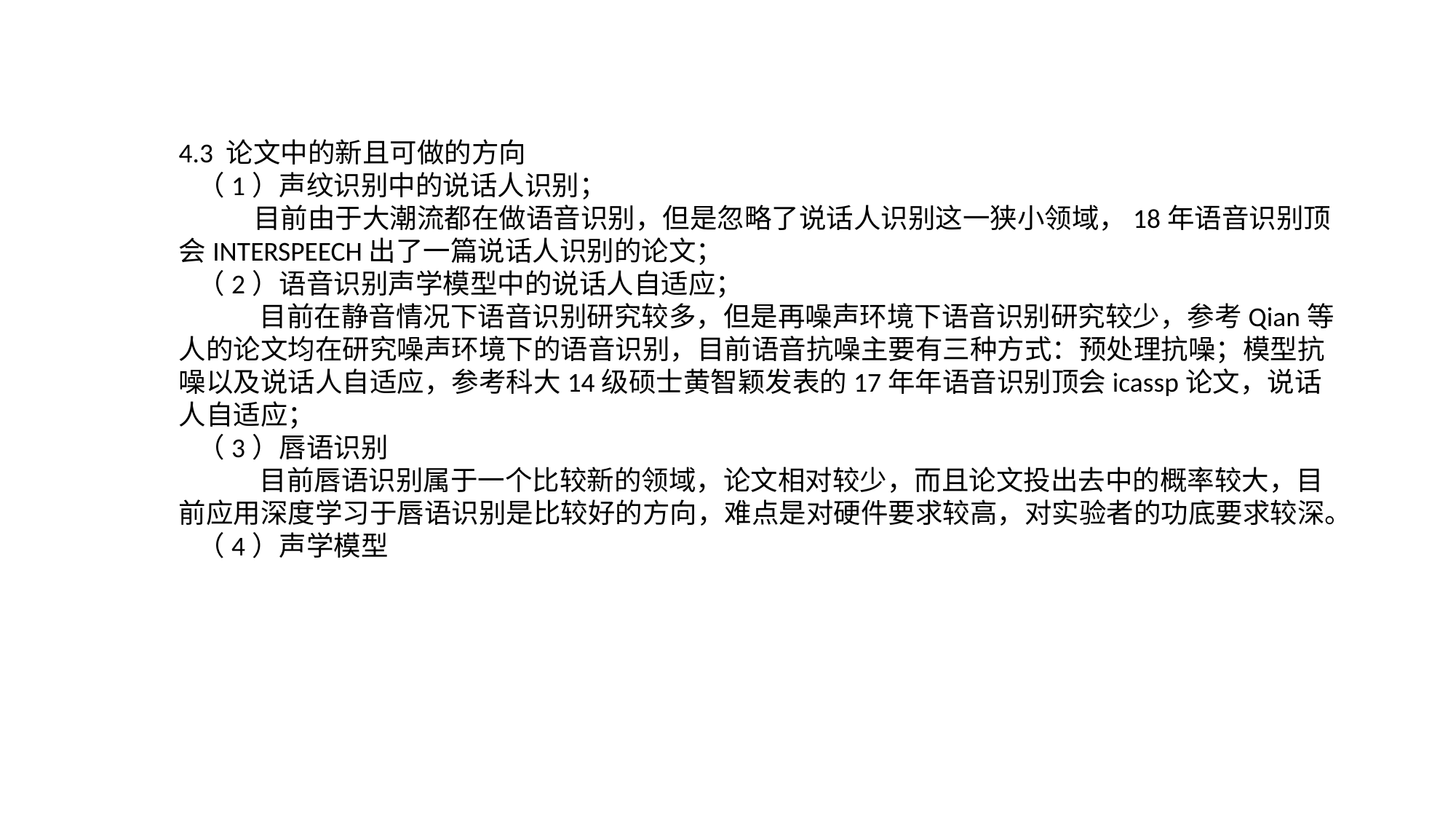

4.3 论文中的新且可做的方向
  （1）声纹识别中的说话人识别；
           目前由于大潮流都在做语音识别，但是忽略了说话人识别这一狭小领域，18年语音识别顶会INTERSPEECH出了一篇说话人识别的论文；
  （2）语音识别声学模型中的说话人自适应；
            目前在静音情况下语音识别研究较多，但是再噪声环境下语音识别研究较少，参考Qian等人的论文均在研究噪声环境下的语音识别，目前语音抗噪主要有三种方式：预处理抗噪；模型抗噪以及说话人自适应，参考科大14级硕士黄智颖发表的17年年语音识别顶会icassp论文，说话人自适应；
  （3）唇语识别
            目前唇语识别属于一个比较新的领域，论文相对较少，而且论文投出去中的概率较大，目前应用深度学习于唇语识别是比较好的方向，难点是对硬件要求较高，对实验者的功底要求较深。
  （4）声学模型